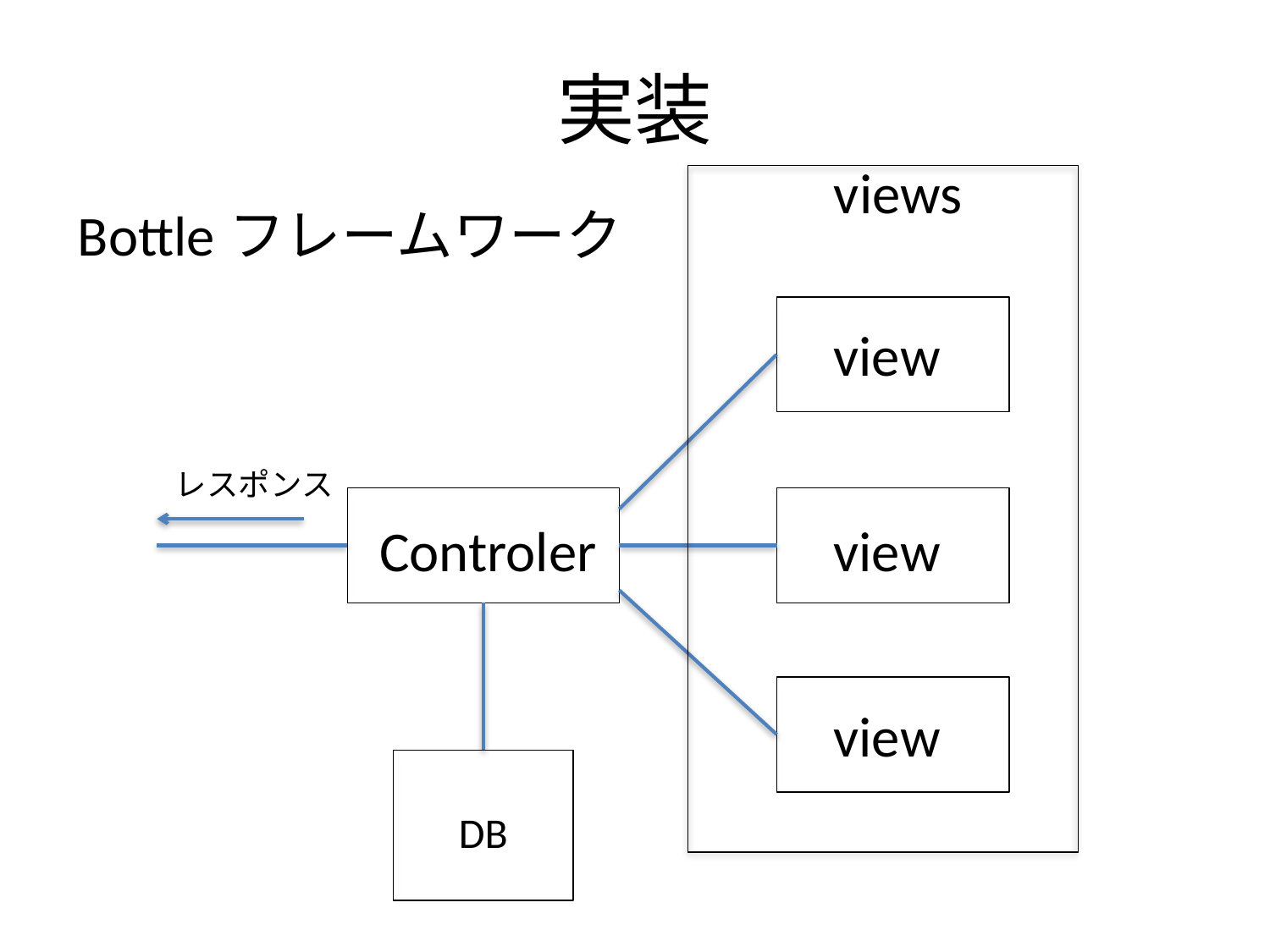

# 実装
views

Bottleフレームワーク

view
レスポンス

Controler
view

view

DB